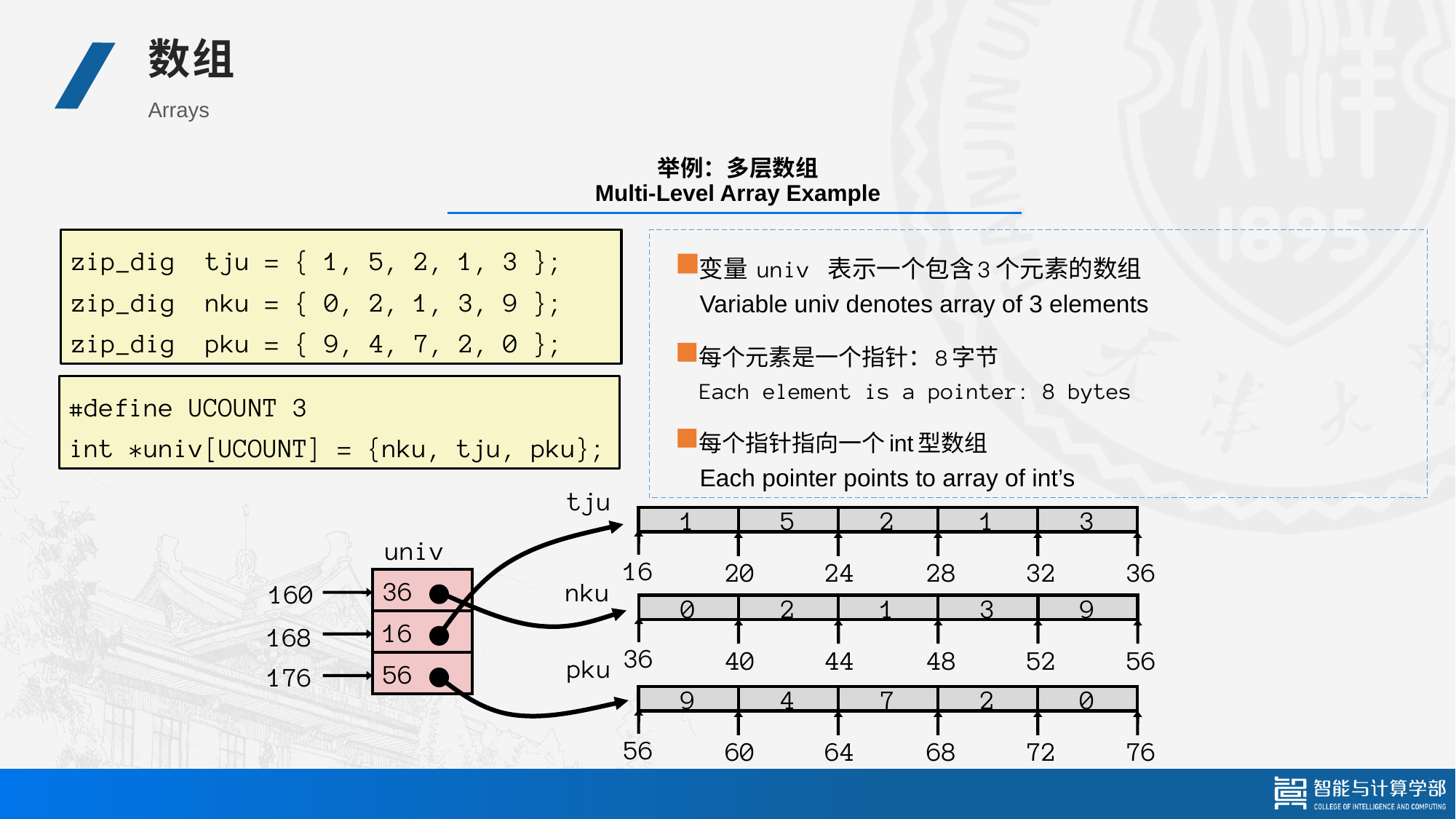

数组
Arrays
# 举例：多层数组 Multi-Level Array Example
zip_dig  tju = { 1, 5, 2, 1, 3 };
zip_dig  nku = { 0, 2, 1, 3, 9 };
zip_dig  pku = { 9, 4, 7, 2, 0 };
变量 univ 表示一个包含3个元素的数组
Variable univ denotes array of 3 elements
每个元素是一个指针：8字节
Each element is a pointer: 8 bytes
每个指针指向一个int型数组
Each pointer points to array of int’s
#define UCOUNT 3
int *univ[UCOUNT] = {nku, tju, pku};
tju
1
5
2
1
3

16
20
24
28
32
36

univ
36
160

16
168

56
176

nku

0
2
1
3
9

36
40
44
48
52
56
pku

9
4
7
2
0

56
60
64
68
72
76